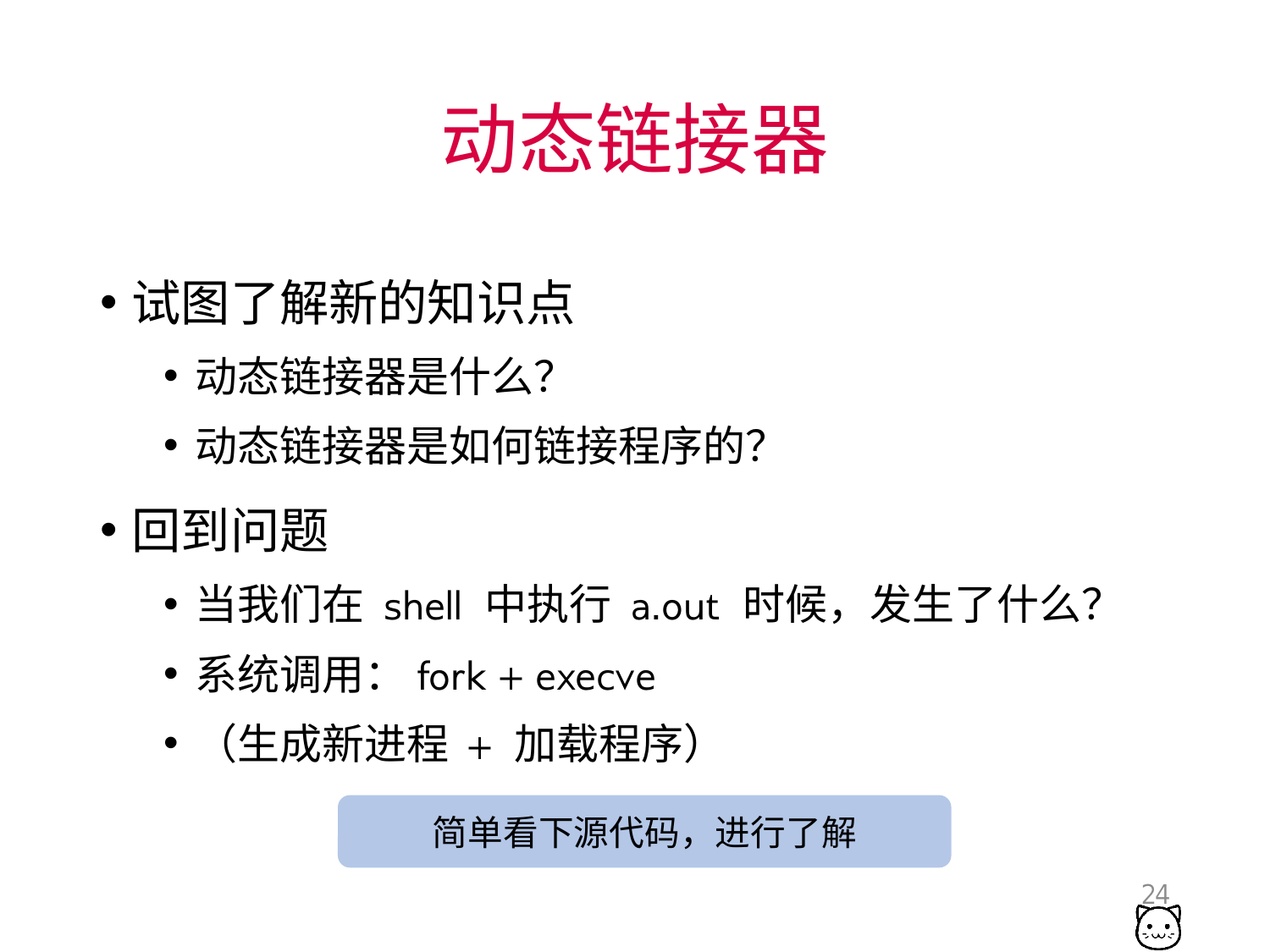

# 动态链接器
试图了解新的知识点
动态链接器是什么？
动态链接器是如何链接程序的？
回到问题
当我们在 shell 中执行 a.out 时候，发生了什么？
系统调用：fork + execve
（生成新进程 + 加载程序）
简单看下源代码，进行了解
24